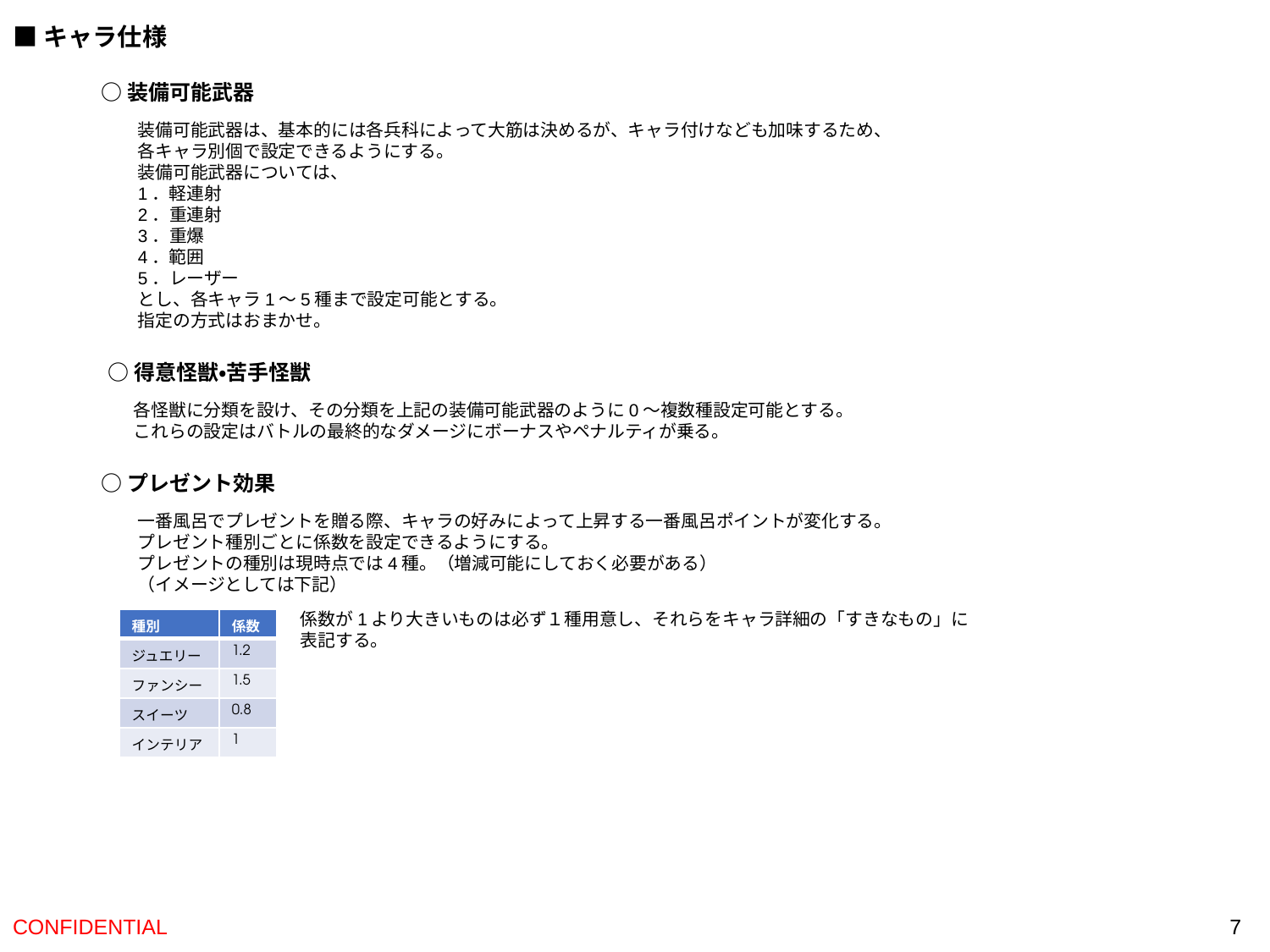

■キャラ仕様
○装備可能武器
装備可能武器は、基本的には各兵科によって大筋は決めるが、キャラ付けなども加味するため、
各キャラ別個で設定できるようにする。
装備可能武器については、
1．軽連射
2．重連射
3．重爆
4．範囲
5．レーザー
とし、各キャラ1～5種まで設定可能とする。
指定の方式はおまかせ。
○得意怪獣・苦手怪獣
各怪獣に分類を設け、その分類を上記の装備可能武器のように0～複数種設定可能とする。
これらの設定はバトルの最終的なダメージにボーナスやペナルティが乗る。
○プレゼント効果
一番風呂でプレゼントを贈る際、キャラの好みによって上昇する一番風呂ポイントが変化する。
プレゼント種別ごとに係数を設定できるようにする。
プレゼントの種別は現時点では4種。（増減可能にしておく必要がある）
（イメージとしては下記）
係数が1より大きいものは必ず１種用意し、それらをキャラ詳細の「すきなもの」に
表記する。
| 種別 | 係数 |
| --- | --- |
| ジュエリー | 1.2 |
| ファンシー | 1.5 |
| スイーツ | 0.8 |
| インテリア | 1 |
7
CONFIDENTIAL